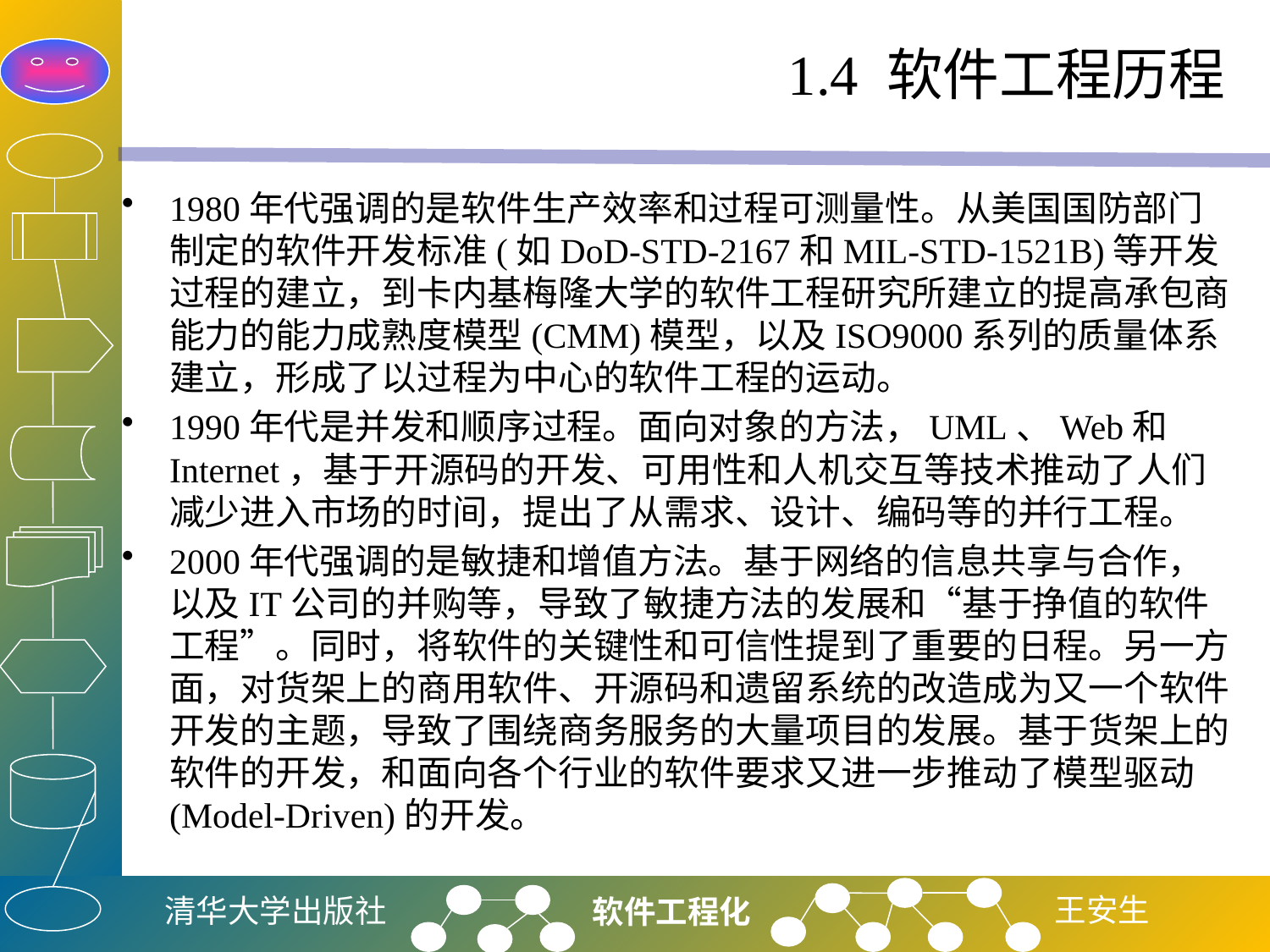

# 1.4 软件工程历程
1980年代强调的是软件生产效率和过程可测量性。从美国国防部门制定的软件开发标准(如DoD-STD-2167和MIL-STD-1521B)等开发过程的建立，到卡内基梅隆大学的软件工程研究所建立的提高承包商能力的能力成熟度模型(CMM)模型，以及ISO9000系列的质量体系建立，形成了以过程为中心的软件工程的运动。
1990年代是并发和顺序过程。面向对象的方法，UML、Web和Internet，基于开源码的开发、可用性和人机交互等技术推动了人们减少进入市场的时间，提出了从需求、设计、编码等的并行工程。
2000年代强调的是敏捷和增值方法。基于网络的信息共享与合作，以及IT公司的并购等，导致了敏捷方法的发展和“基于挣值的软件工程”。同时，将软件的关键性和可信性提到了重要的日程。另一方面，对货架上的商用软件、开源码和遗留系统的改造成为又一个软件开发的主题，导致了围绕商务服务的大量项目的发展。基于货架上的软件的开发，和面向各个行业的软件要求又进一步推动了模型驱动(Model-Driven)的开发。